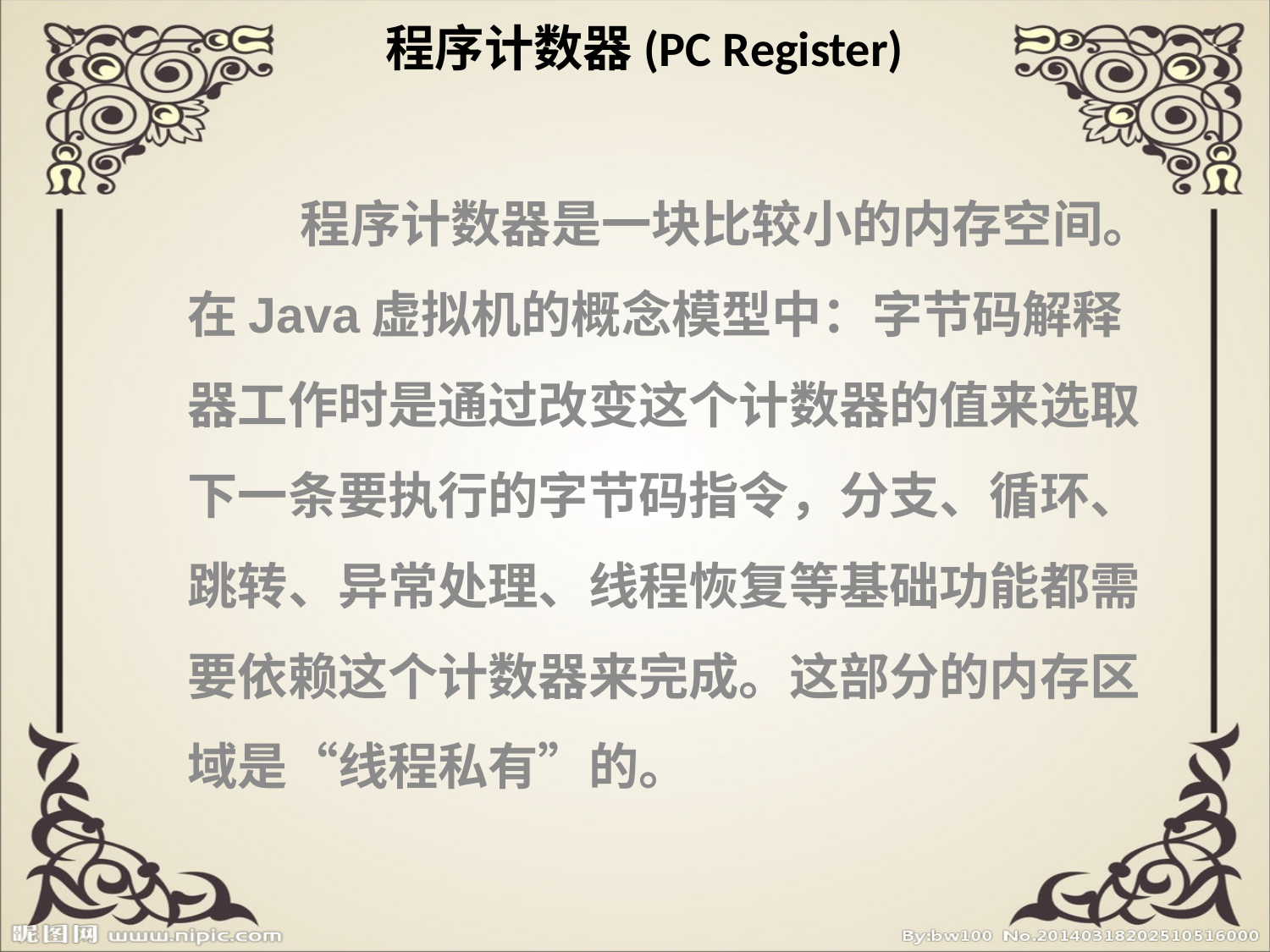

# 程序计数器(PC Register)
	程序计数器是一块比较小的内存空间。在Java虚拟机的概念模型中：字节码解释器工作时是通过改变这个计数器的值来选取下一条要执行的字节码指令，分支、循环、跳转、异常处理、线程恢复等基础功能都需要依赖这个计数器来完成。这部分的内存区域是“线程私有”的。